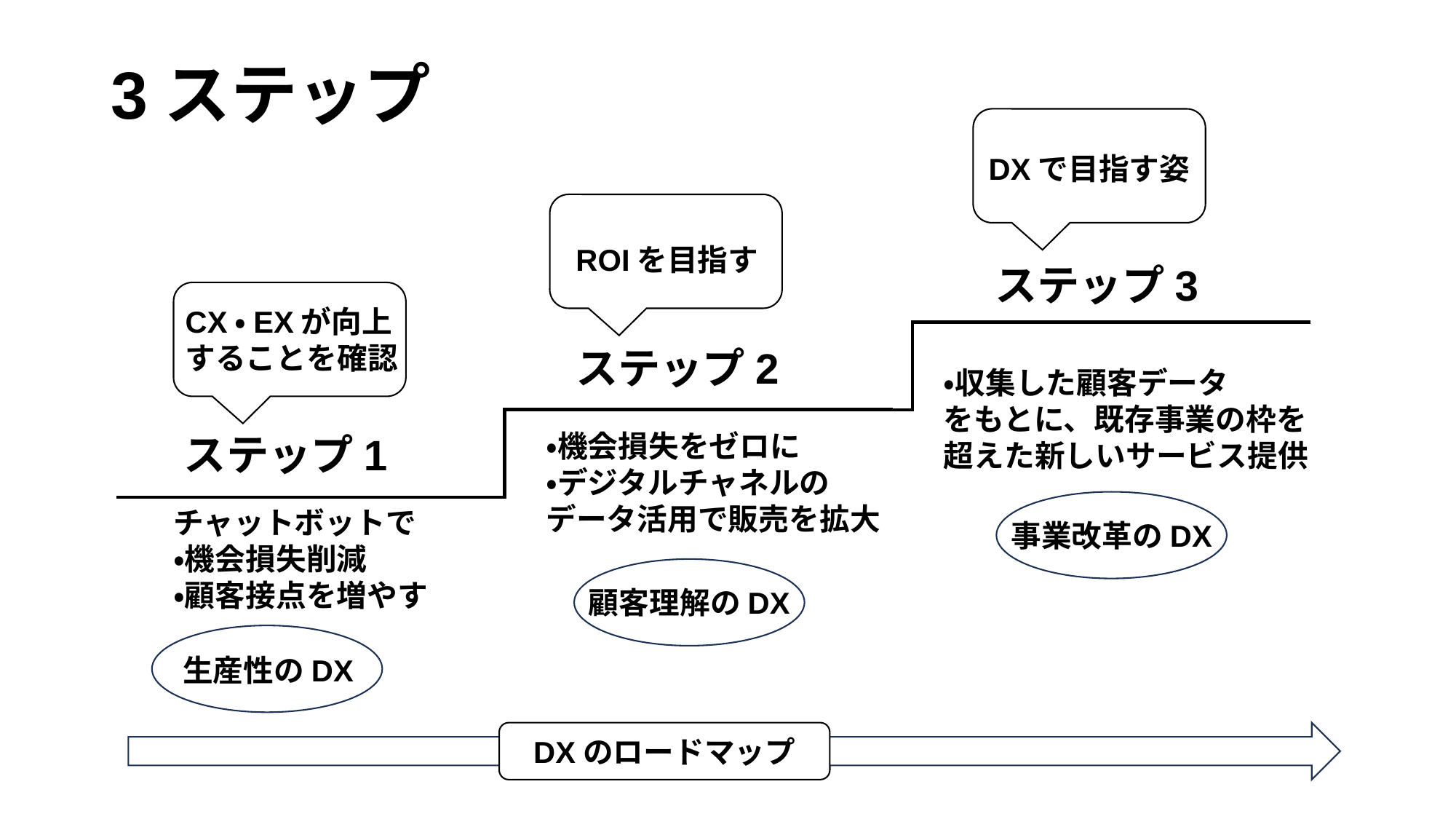

# 3ステップ

DXで目指す姿

ROIを目指す
ステップ3

CX・EXが向上
することを確認
ステップ2
・収集した顧客データ
をもとに、既存事業の枠を
超えた新しいサービス提供
・機会損失をゼロに
・デジタルチャネルの
データ活用で販売を拡大
ステップ1

事業改革のDX
チャットボットで
・機会損失削減
・顧客接点を増やす

顧客理解のDX

生産性のDX

DXのロードマップ